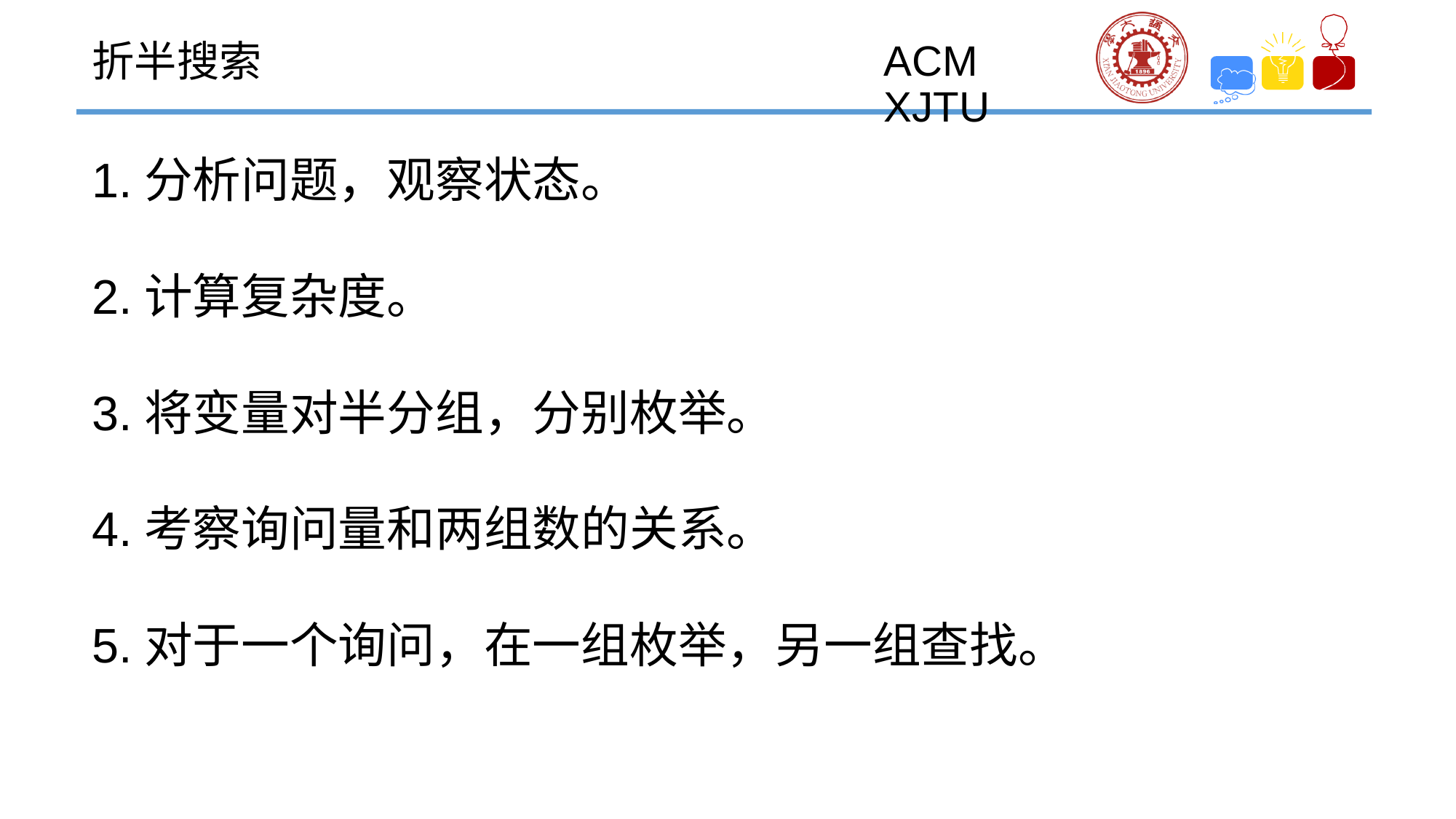

折半搜索
1.分析问题，观察状态。

2.计算复杂度。

3.将变量对半分组，分别枚举。

4.考察询问量和两组数的关系。

5.对于一个询问，在一组枚举，另一组查找。